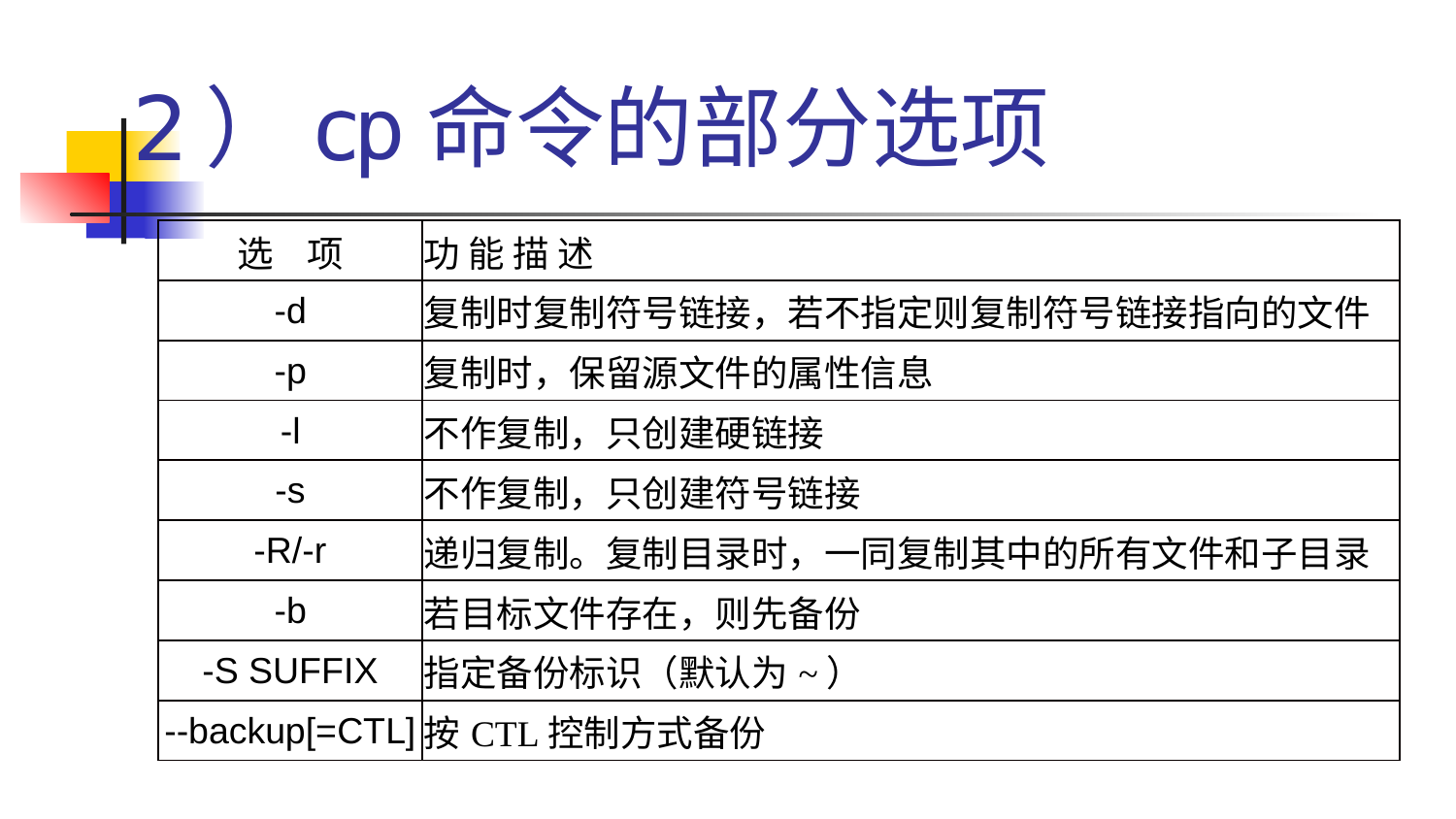

# 2）cp命令的部分选项

| 选 项 | 功 能 描 述 |
| --- | --- |
| -d | 复制时复制符号链接，若不指定则复制符号链接指向的文件 |
| -p | 复制时，保留源文件的属性信息 |
| -l | 不作复制，只创建硬链接 |
| -s | 不作复制，只创建符号链接 |
| -R/-r | 递归复制。复制目录时，一同复制其中的所有文件和子目录 |
| -b | 若目标文件存在，则先备份 |
| -S SUFFIX | 指定备份标识（默认为~） |
| --backup[=CTL] | 按CTL控制方式备份 |